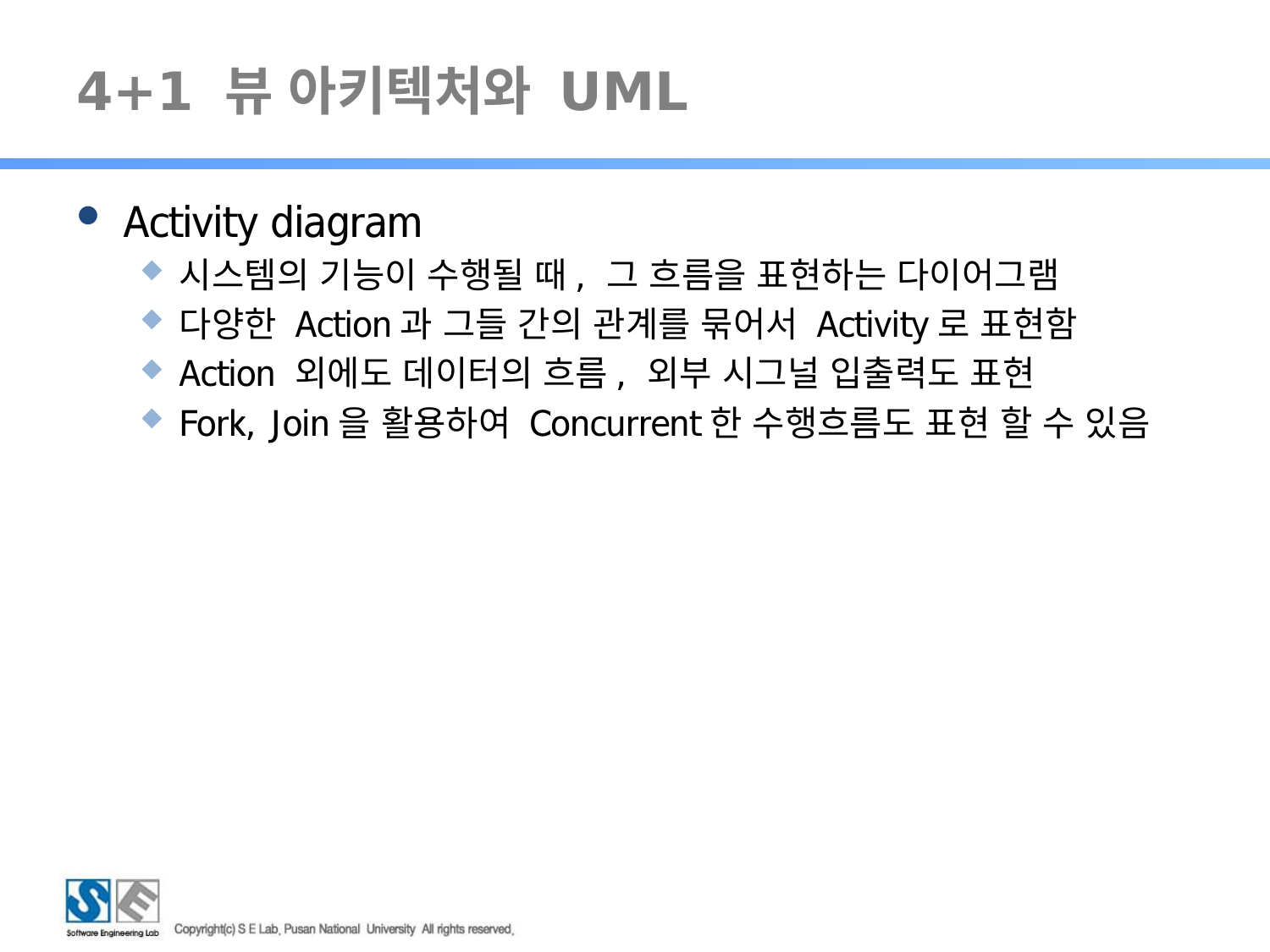

# 4+1 뷰 아키텍처와 UML
Activity diagram
시스템의 기능이 수행될 때, 그 흐름을 표현하는 다이어그램
다양한 Action과 그들 간의 관계를 묶어서 Activity로 표현함
Action 외에도 데이터의 흐름, 외부 시그널 입출력도 표현
Fork, Join을 활용하여 Concurrent한 수행흐름도 표현 할 수 있음